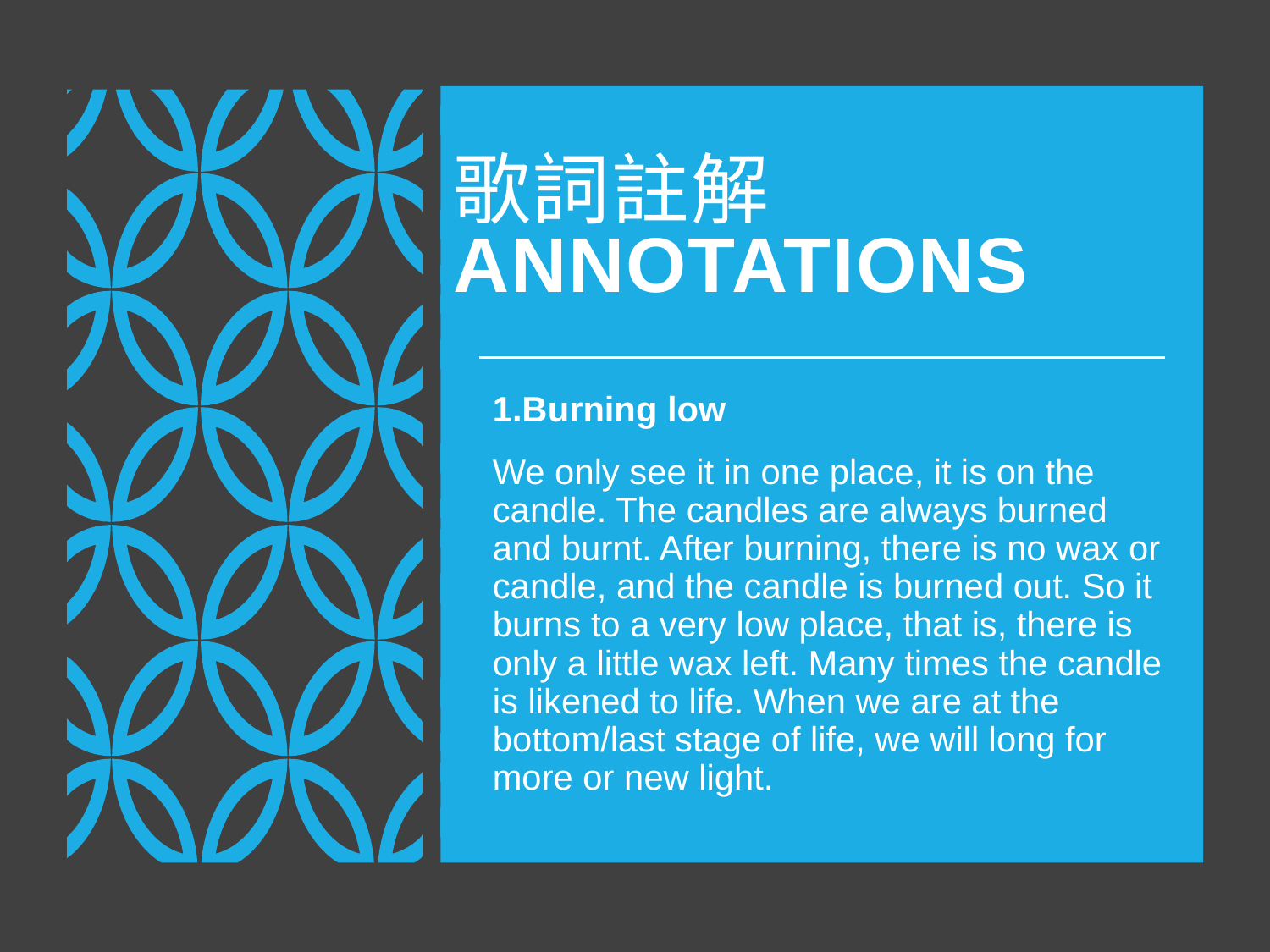

# 歌詞註解ANNOTATIONS

1.Burning low
We only see it in one place, it is on the candle. The candles are always burned and burnt. After burning, there is no wax or candle, and the candle is burned out. So it burns to a very low place, that is, there is only a little wax left. Many times the candle is likened to life. When we are at the bottom/last stage of life, we will long for more or new light.